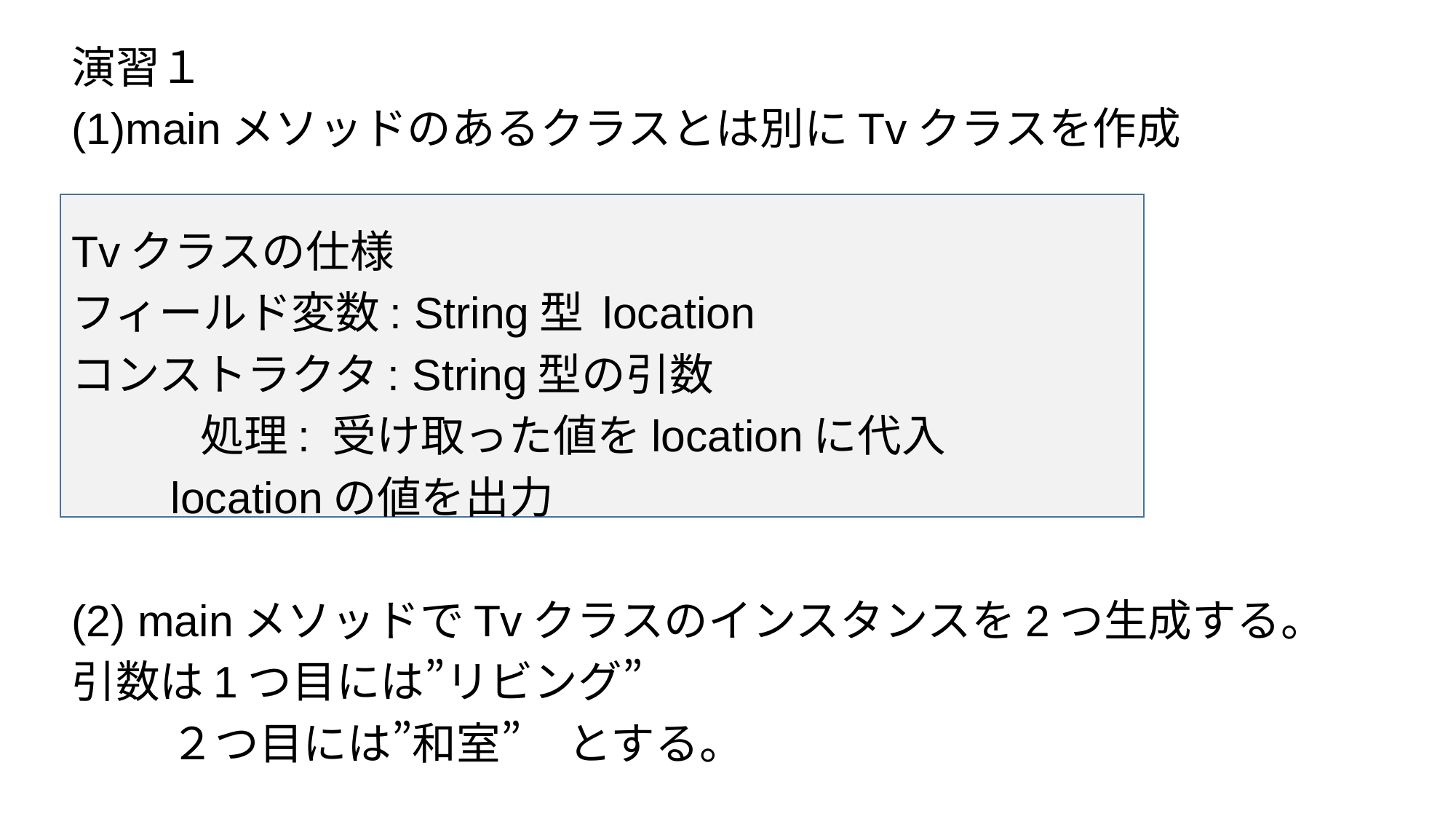

演習１
(1)mainメソッドのあるクラスとは別にTvクラスを作成

Tvクラスの仕様
フィールド変数: String型 location
コンストラクタ: String型の引数
		  処理: 受け取った値をlocationに代入
				locationの値を出力

(2) mainメソッドでTvクラスのインスタンスを2つ生成する。
引数は1つ目には”リビング”
	２つ目には”和室”	とする。